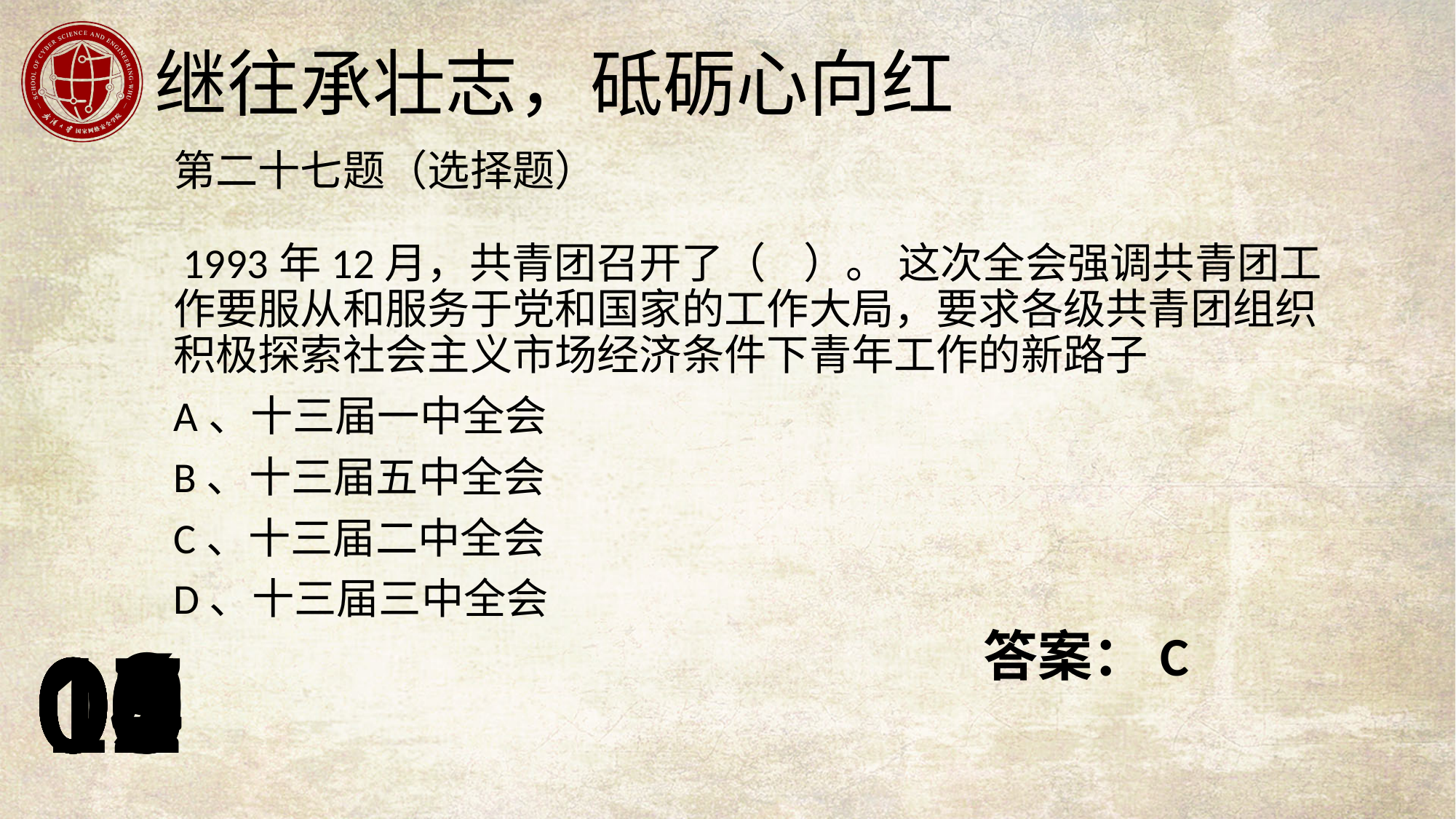

第二十七题（选择题）
 1993年12月，共青团召开了（    ）。 这次全会强调共青团工作要服从和服务于党和国家的工作大局，要求各级共青团组织积极探索社会主义市场经济条件下青年工作的新路子
A、十三届一中全会
B、十三届五中全会
C、十三届二中全会
D、十三届三中全会
答案：C